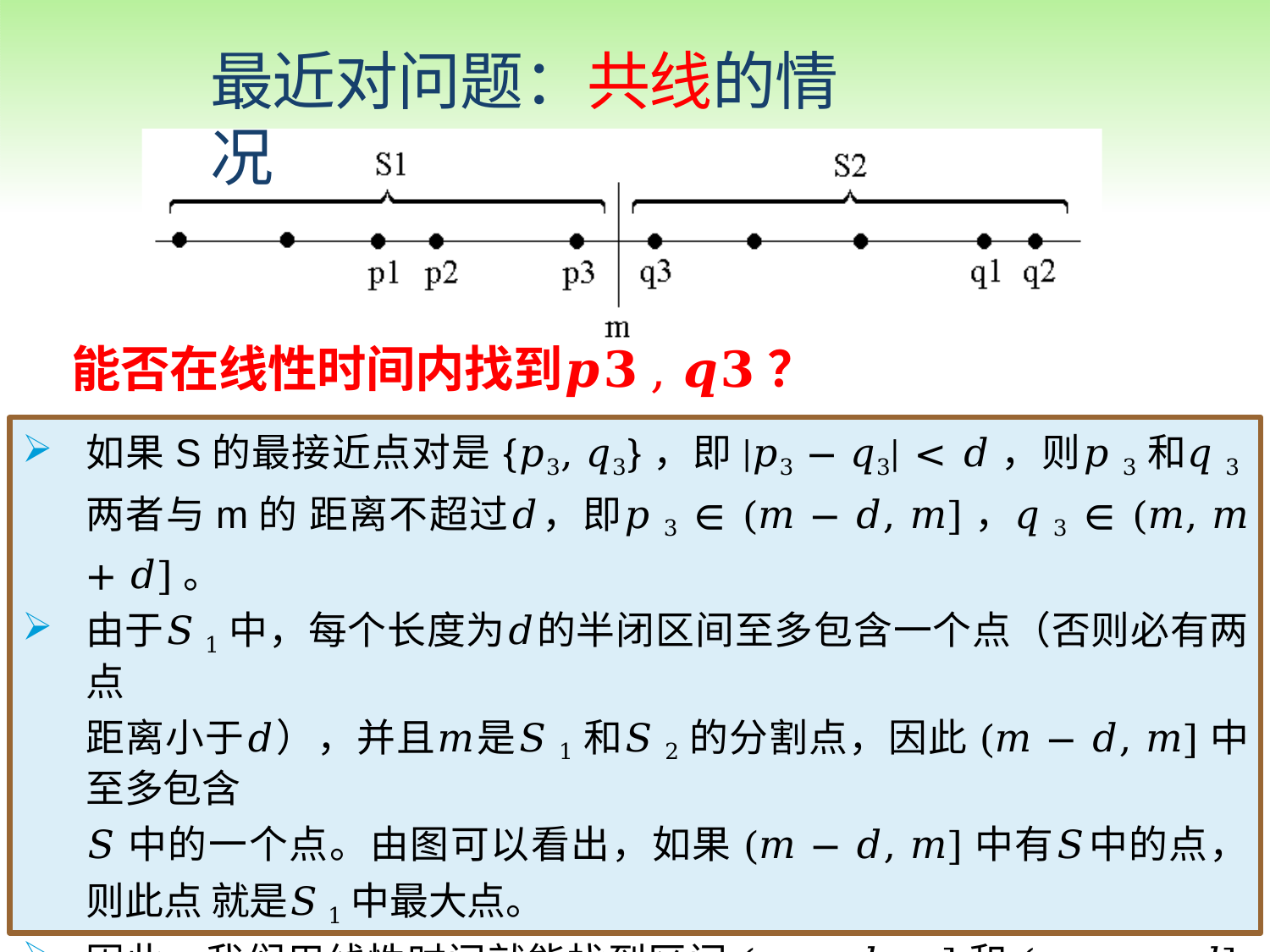

# 最近对问题：共线的情况

能否在线性时间内找到𝒑𝟑, 𝒒𝟑？
如果S的最接近点对是{𝑝3, 𝑞3}，即|𝑝3 − 𝑞3| < 𝑑，则𝑝3和𝑞3两者与m的 距离不超过𝑑，即𝑝3 ∈ (𝑚 − 𝑑, 𝑚]，𝑞3 ∈ (𝑚, 𝑚 + 𝑑]。
由于𝑆1中，每个长度为𝑑的半闭区间至多包含一个点（否则必有两点
距离小于𝑑），并且𝑚是𝑆1和𝑆2的分割点，因此(𝑚 − 𝑑, 𝑚]中至多包含
𝑆中的一个点。由图可以看出，如果(𝑚 − 𝑑, 𝑚]中有𝑆中的点，则此点 就是𝑆1中最大点。
因此，我们用线性时间就能找到区间(𝑚 − 𝑑, 𝑚]和(𝑚, 𝑚 + 𝑑]中所有 点，即𝑝3和𝑞3。从而我们用线性时间就可以将𝑆1的解和𝑆2的解合并成 为𝑆的解。